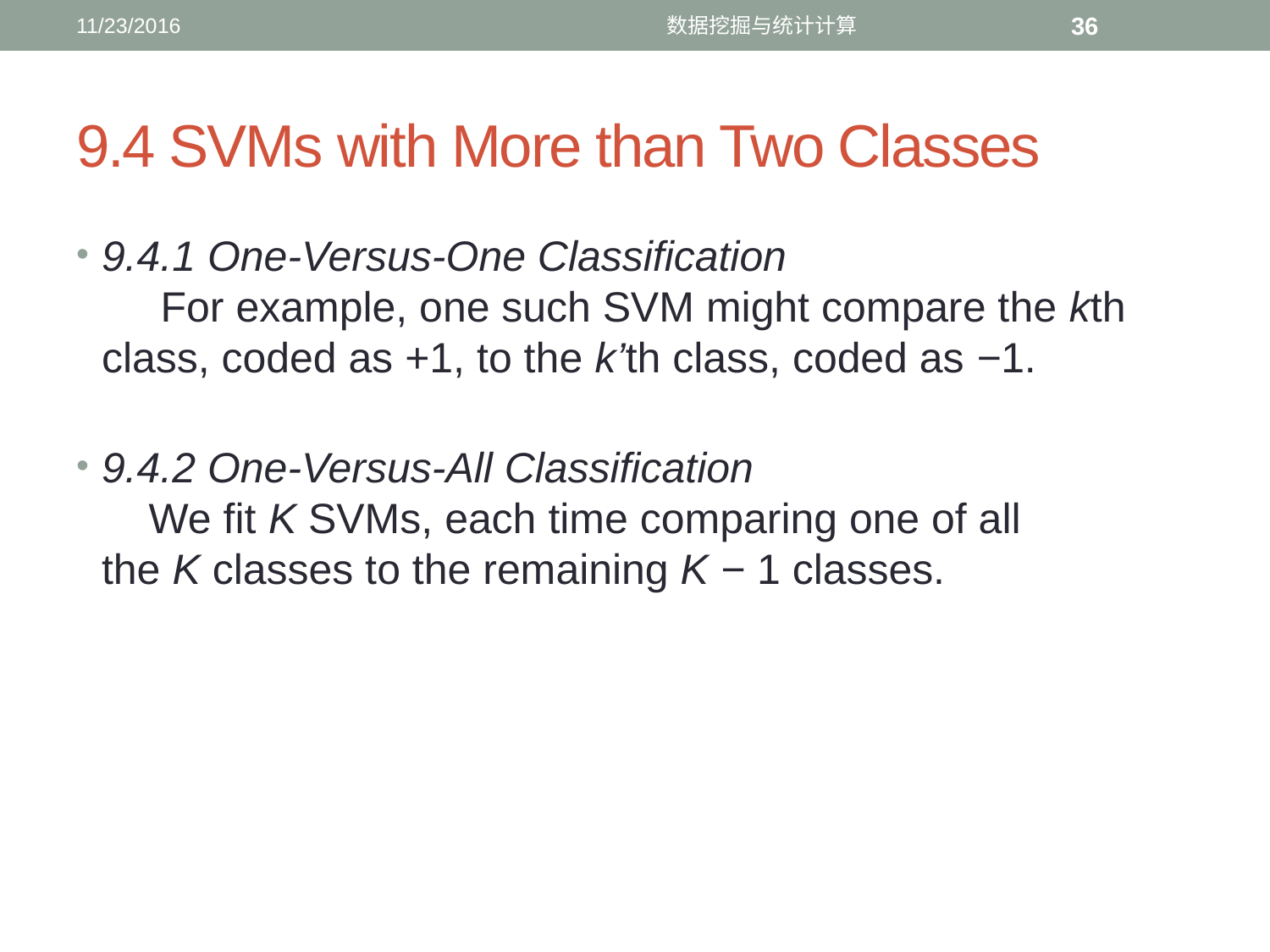

11/23/2016
数据挖掘与统计计算
36
# 9.4 SVMs with More than Two Classes
9.4.1 One-Versus-One Classification
     For example, one such SVM might compare the kth class, coded as +1, to the k’th class, coded as −1.
9.4.2 One-Versus-All Classification
    We fit K SVMs, each time comparing one of all
the K classes to the remaining K − 1 classes.